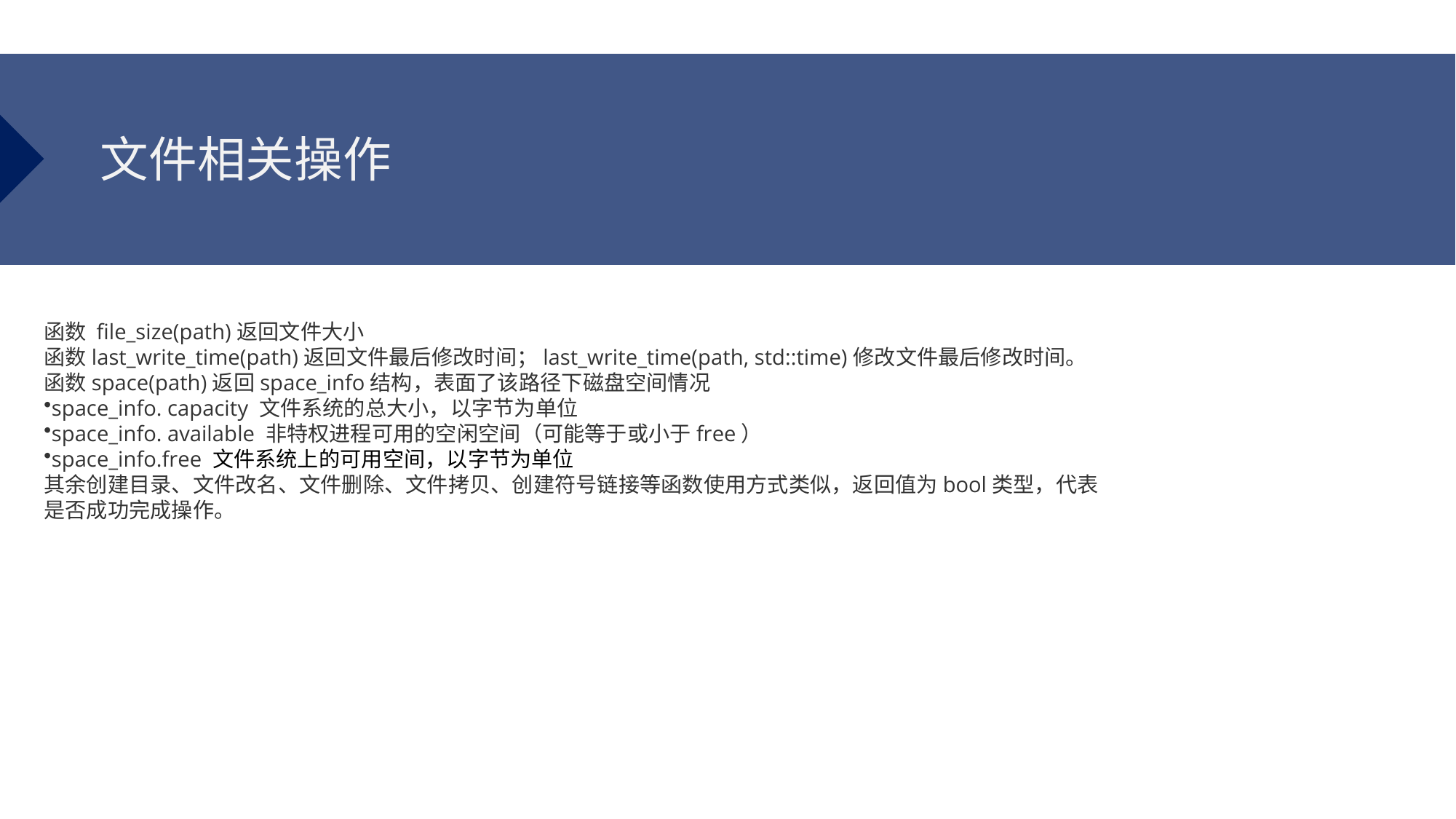

文件相关操作

函数 file_size(path)返回文件大小
函数last_write_time(path)返回文件最后修改时间；last_write_time(path, std::time)修改文件最后修改时间。
函数space(path)返回space_info结构，表面了该路径下磁盘空间情况
space_info. capacity 文件系统的总大小，以字节为单位
space_info. available 非特权进程可用的空闲空间（可能等于或小于free）
space_info.free 文件系统上的可用空间，以字节为单位
其余创建目录、文件改名、文件删除、文件拷贝、创建符号链接等函数使用方式类似，返回值为bool类型，代表是否成功完成操作。